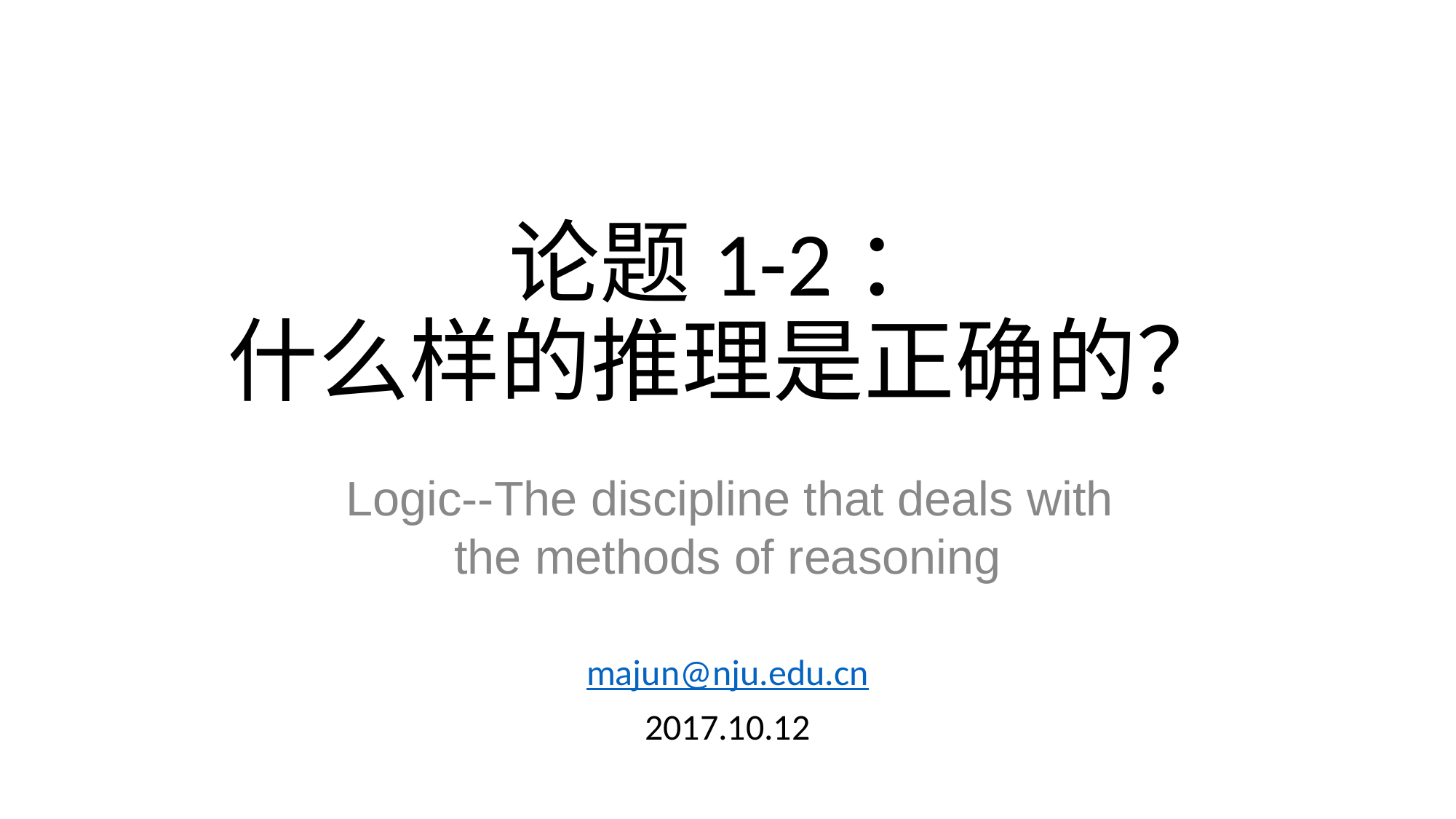

# 论题1-2： 什么样的推理是正确的？

 Logic--The discipline that deals with the methods of reasoning
majun@nju.edu.cn
2017.10.12